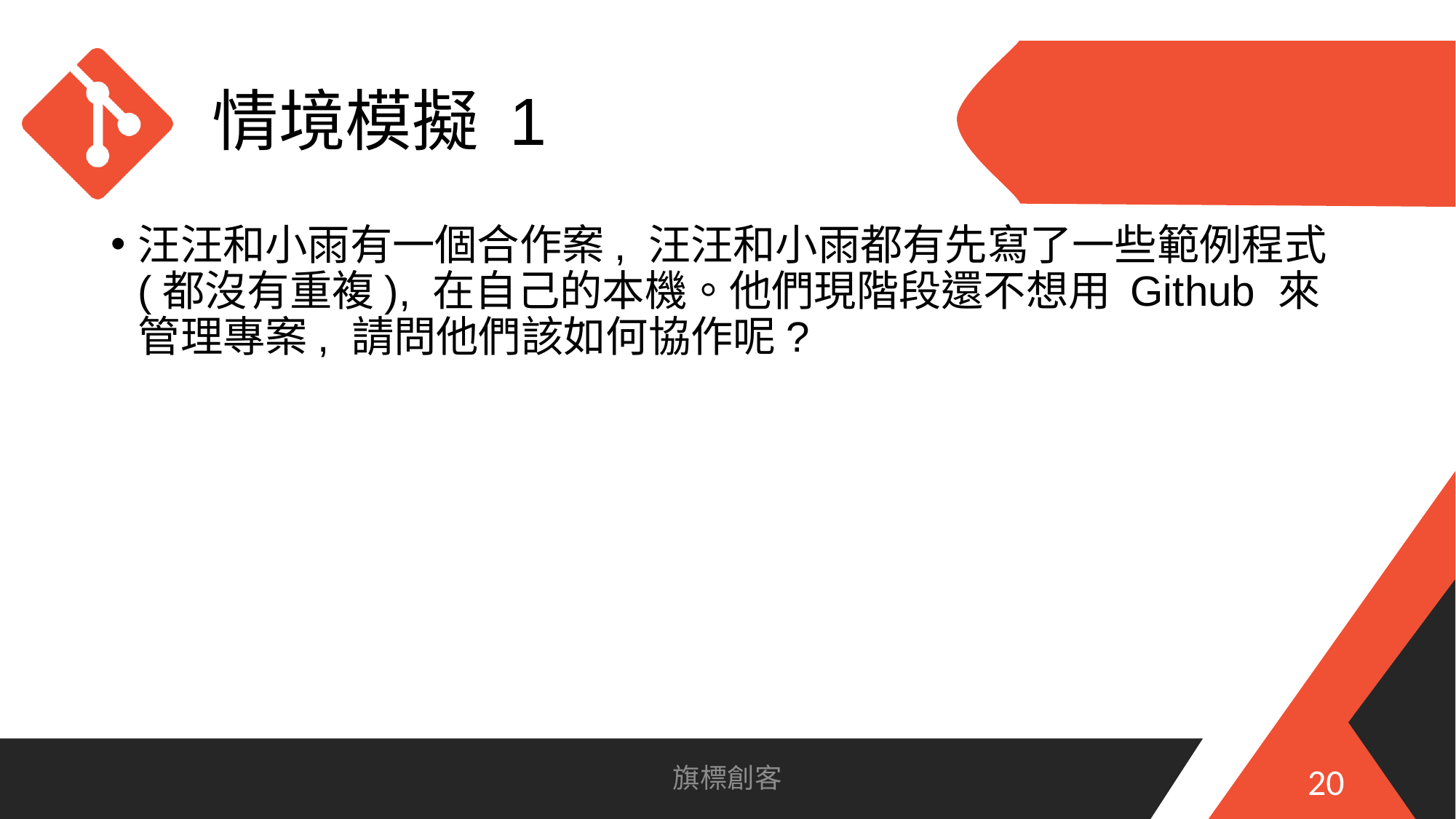

# 情境模擬 1
汪汪和小雨有一個合作案, 汪汪和小雨都有先寫了一些範例程式(都沒有重複), 在自己的本機。他們現階段還不想用 Github 來管理專案, 請問他們該如何協作呢?
旗標創客
20